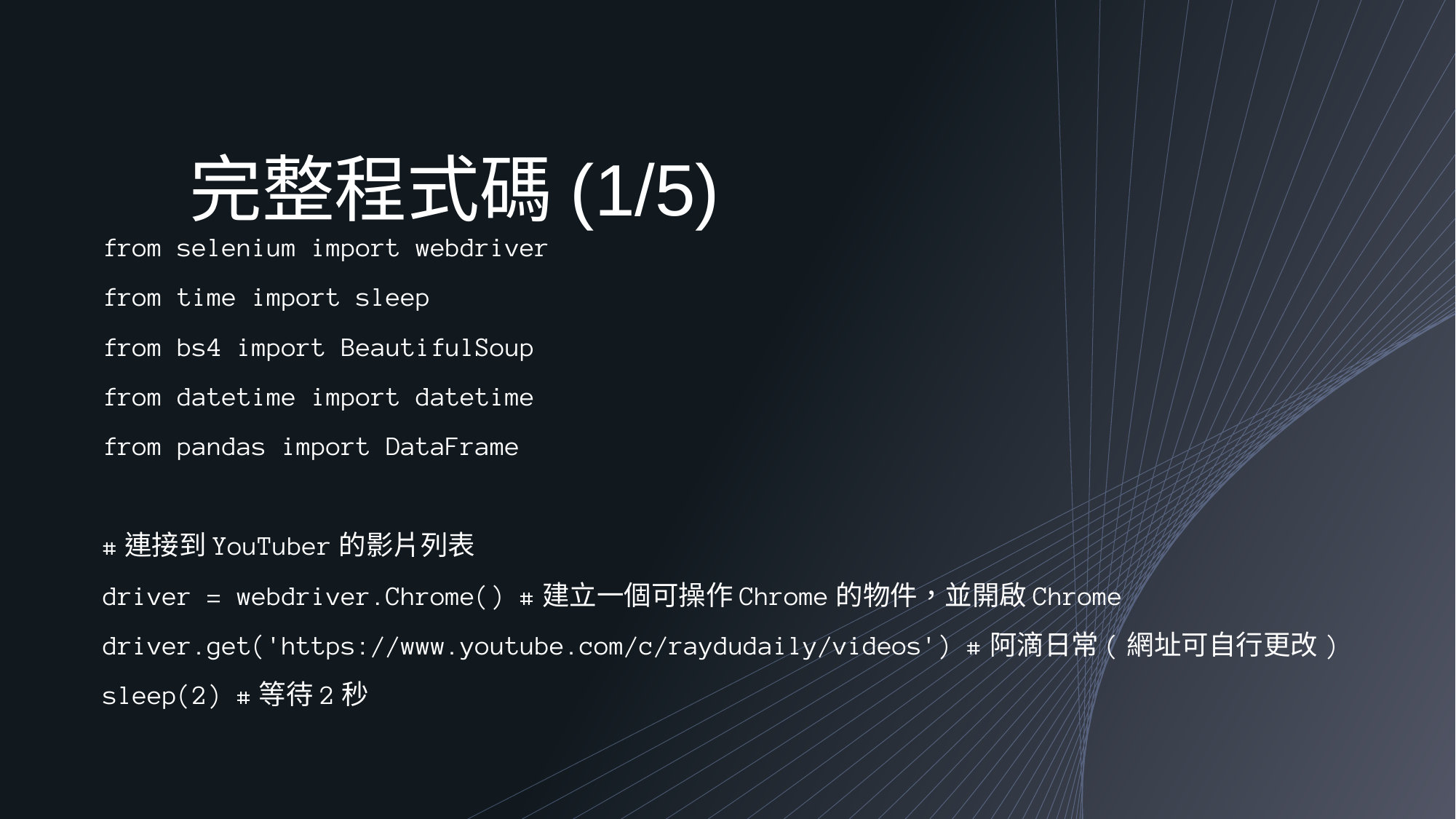

# 完整程式碼(1/5)
from selenium import webdriver
from time import sleep
from bs4 import BeautifulSoup
from datetime import datetime
from pandas import DataFrame

#連接到YouTuber的影片列表
driver = webdriver.Chrome() #建立一個可操作Chrome的物件，並開啟Chrome
driver.get('https://www.youtube.com/c/raydudaily/videos') #阿滴日常(網址可自行更改)
sleep(2) #等待2秒